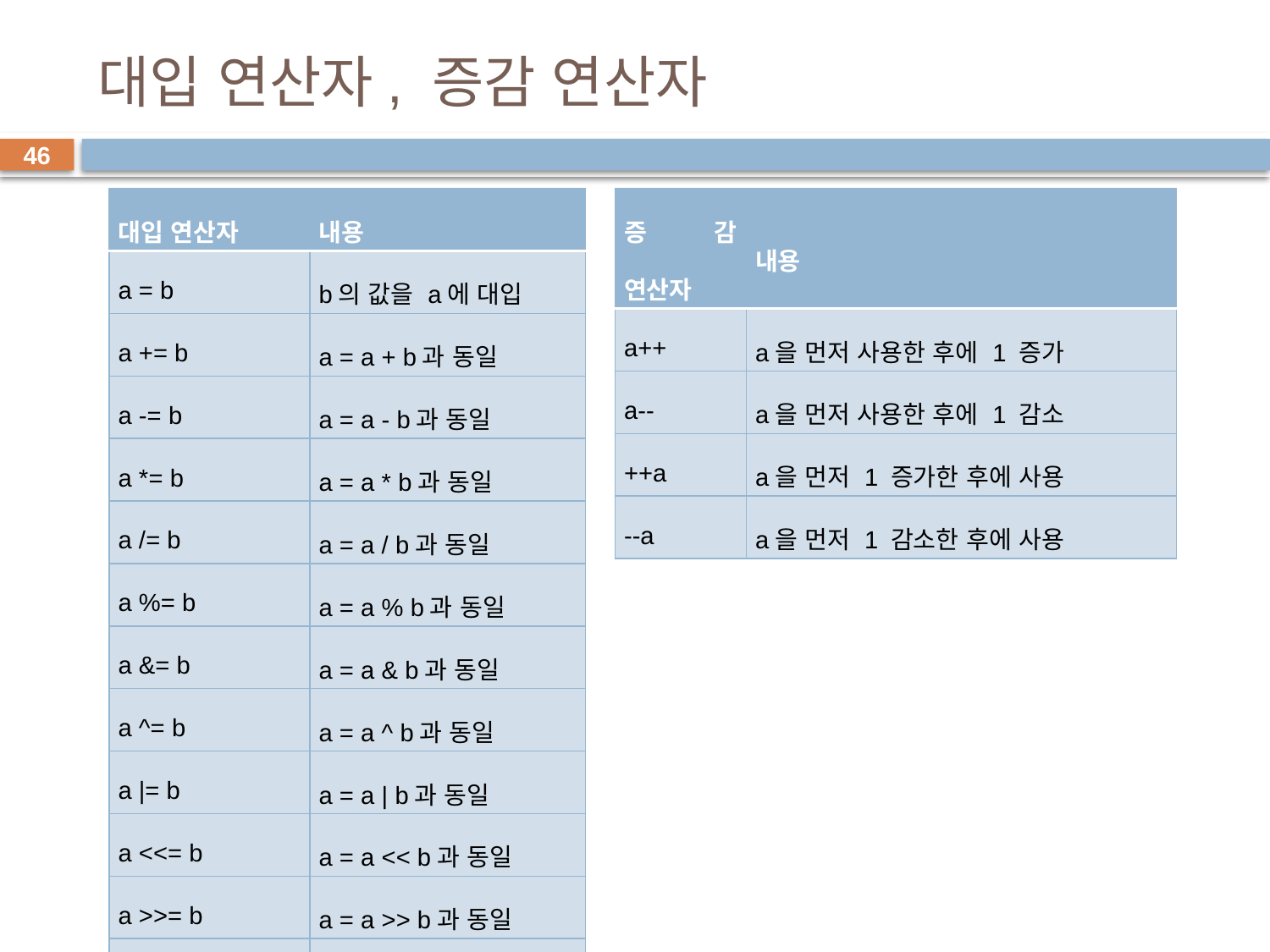

# 대입 연산자, 증감 연산자
46
| 대입 연산자 | 내용 |
| --- | --- |
| a = b | b의 값을 a에 대입 |
| a += b | a = a + b과 동일 |
| a -= b | a = a - b과 동일 |
| a \*= b | a = a \* b과 동일 |
| a /= b | a = a / b과 동일 |
| a %= b | a = a % b과 동일 |
| a &= b | a = a & b과 동일 |
| a ^= b | a = a ^ b과 동일 |
| a |= b | a = a | b과 동일 |
| a <<= b | a = a << b과 동일 |
| a >>= b | a = a >> b과 동일 |
| a >>>= b | a = a >>> b과 동일 |
| 증감 연산자 | 내용 |
| --- | --- |
| a++ | a을 먼저 사용한 후에 1 증가 |
| a-- | a을 먼저 사용한 후에 1 감소 |
| ++a | a을 먼저 1 증가한 후에 사용 |
| --a | a을 먼저 1 감소한 후에 사용 |